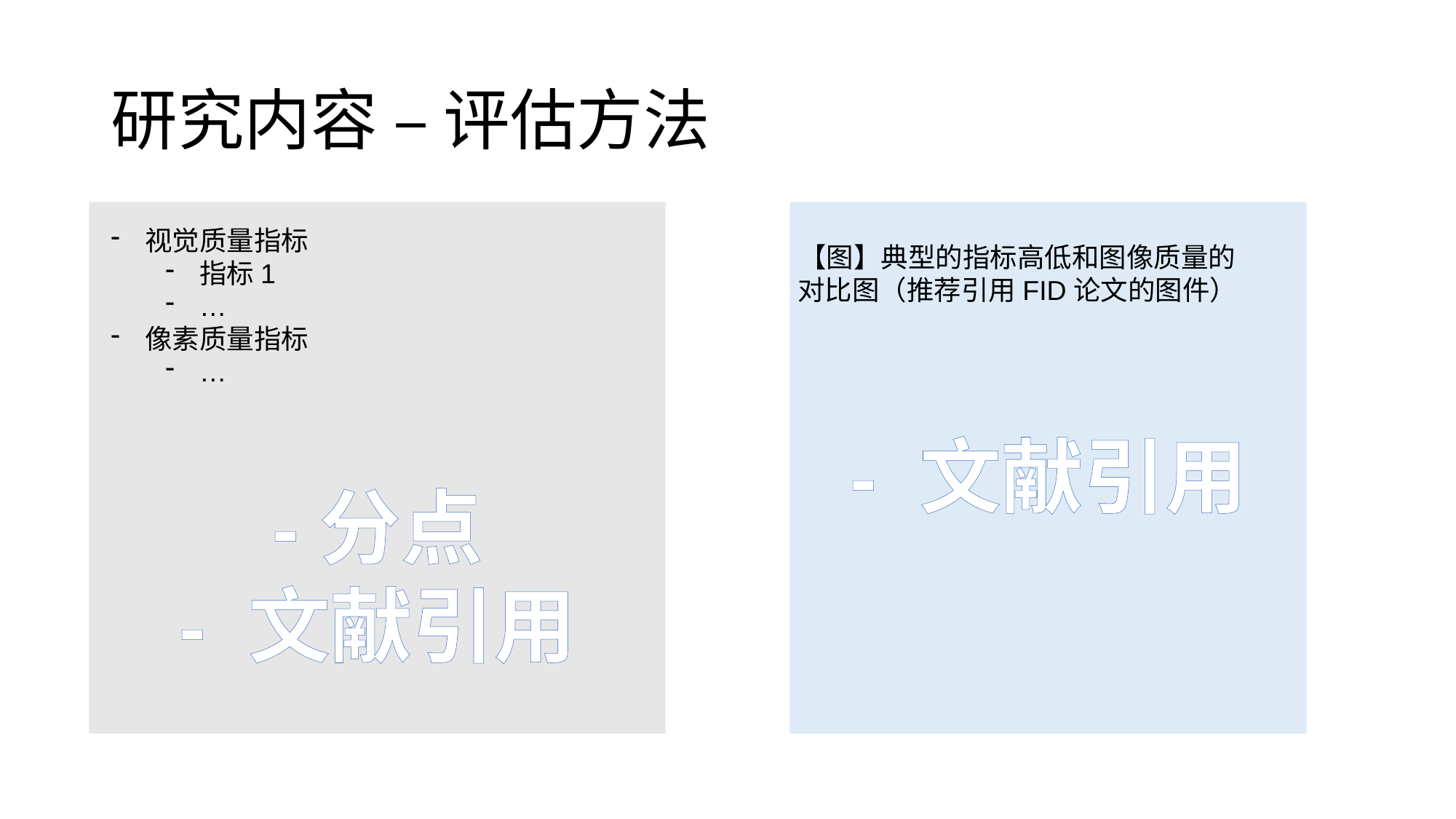

# 研究内容 – 评估方法

视觉质量指标
指标1
…
像素质量指标
…
【图】典型的指标高低和图像质量的对比图（推荐引用FID论文的图件）
- 文献引用
-分点
- 文献引用